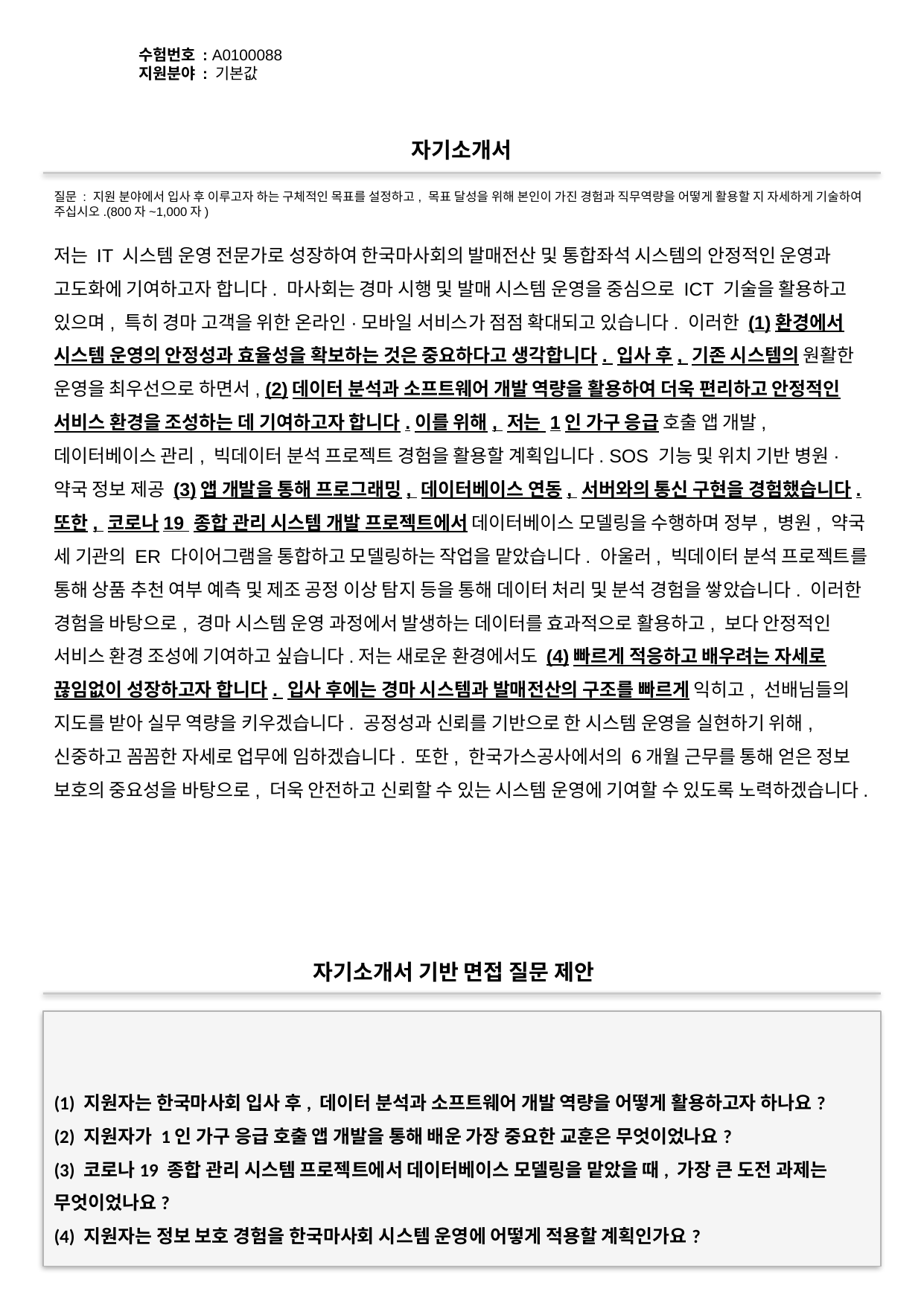

수험번호 : A0100088
지원분야 : 기본값
#

자기소개서

질문 : 지원 분야에서 입사 후 이루고자 하는 구체적인 목표를 설정하고, 목표 달성을 위해 본인이 가진 경험과 직무역량을 어떻게 활용할 지 자세하게 기술하여 주십시오.(800자~1,000자)

저는 IT 시스템 운영 전문가로 성장하여 한국마사회의 발매전산 및 통합좌석 시스템의 안정적인 운영과 고도화에 기여하고자 합니다. 마사회는 경마 시행 및 발매 시스템 운영을 중심으로 ICT 기술을 활용하고 있으며, 특히 경마 고객을 위한 온라인·모바일 서비스가 점점 확대되고 있습니다. 이러한 (1)환경에서 시스템 운영의 안정성과 효율성을 확보하는 것은 중요하다고 생각합니다. 입사 후, 기존 시스템의 원활한 운영을 최우선으로 하면서, (2)데이터 분석과 소프트웨어 개발 역량을 활용하여 더욱 편리하고 안정적인 서비스 환경을 조성하는 데 기여하고자 합니다.이를 위해, 저는 1인 가구 응급 호출 앱 개발, 데이터베이스 관리, 빅데이터 분석 프로젝트 경험을 활용할 계획입니다. SOS 기능 및 위치 기반 병원·약국 정보 제공 (3)앱 개발을 통해 프로그래밍, 데이터베이스 연동, 서버와의 통신 구현을 경험했습니다. 또한, 코로나19 종합 관리 시스템 개발 프로젝트에서 데이터베이스 모델링을 수행하며 정부, 병원, 약국 세 기관의 ER 다이어그램을 통합하고 모델링하는 작업을 맡았습니다. 아울러, 빅데이터 분석 프로젝트를 통해 상품 추천 여부 예측 및 제조 공정 이상 탐지 등을 통해 데이터 처리 및 분석 경험을 쌓았습니다. 이러한 경험을 바탕으로, 경마 시스템 운영 과정에서 발생하는 데이터를 효과적으로 활용하고, 보다 안정적인 서비스 환경 조성에 기여하고 싶습니다.저는 새로운 환경에서도 (4)빠르게 적응하고 배우려는 자세로 끊임없이 성장하고자 합니다. 입사 후에는 경마 시스템과 발매전산의 구조를 빠르게 익히고, 선배님들의 지도를 받아 실무 역량을 키우겠습니다. 공정성과 신뢰를 기반으로 한 시스템 운영을 실현하기 위해, 신중하고 꼼꼼한 자세로 업무에 임하겠습니다. 또한, 한국가스공사에서의 6개월 근무를 통해 얻은 정보 보호의 중요성을 바탕으로, 더욱 안전하고 신뢰할 수 있는 시스템 운영에 기여할 수 있도록 노력하겠습니다.

자기소개서 기반 면접 질문 제안

(1) 지원자는 한국마사회 입사 후, 데이터 분석과 소프트웨어 개발 역량을 어떻게 활용하고자 하나요?
(2) 지원자가 1인 가구 응급 호출 앱 개발을 통해 배운 가장 중요한 교훈은 무엇이었나요?
(3) 코로나19 종합 관리 시스템 프로젝트에서 데이터베이스 모델링을 맡았을 때, 가장 큰 도전 과제는 무엇이었나요?
(4) 지원자는 정보 보호 경험을 한국마사회 시스템 운영에 어떻게 적용할 계획인가요?